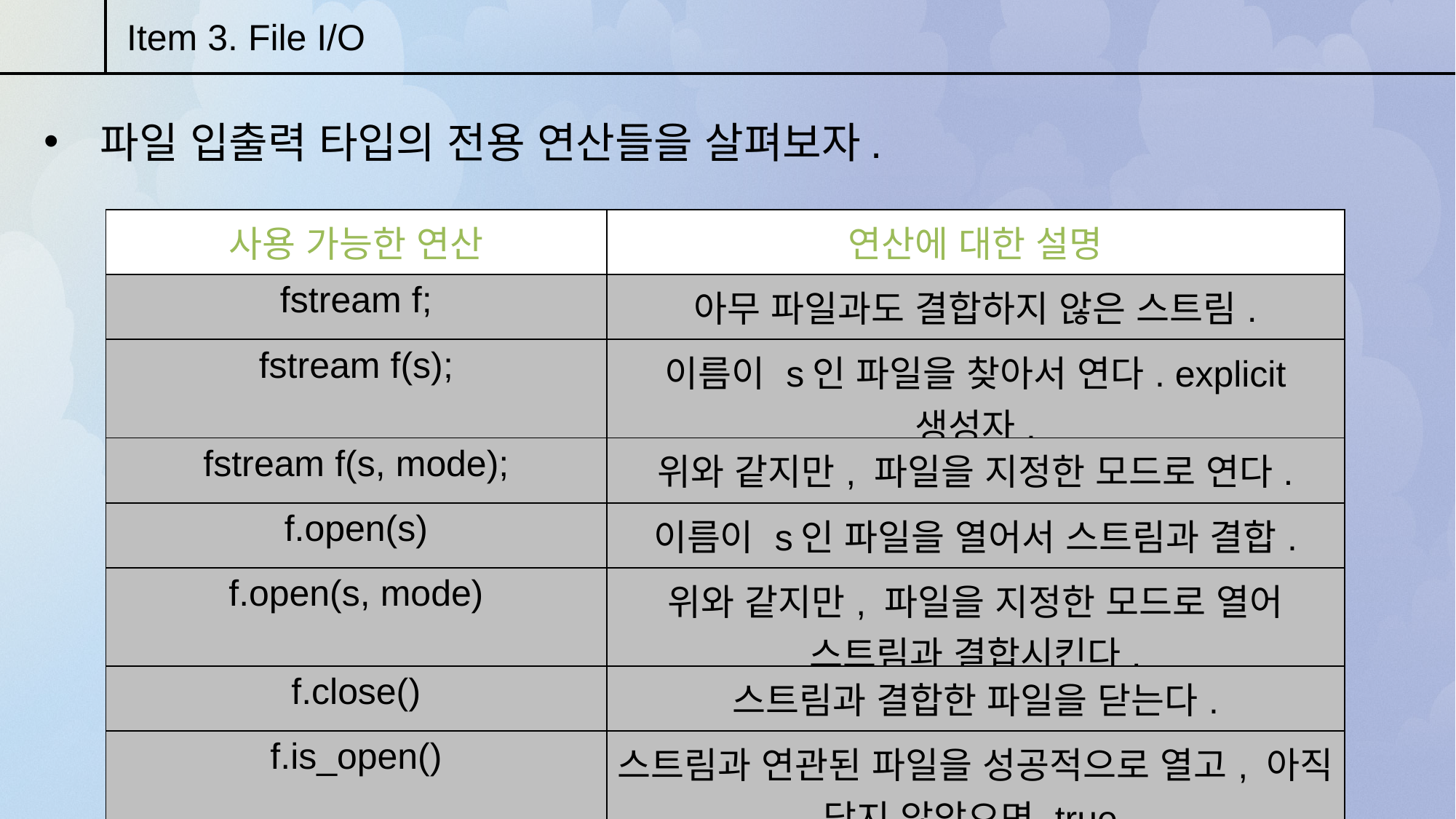

Item 3. File I/O
 파일 입출력 타입의 전용 연산들을 살펴보자.
| 사용 가능한 연산 | 연산에 대한 설명 |
| --- | --- |
| fstream f; | 아무 파일과도 결합하지 않은 스트림. |
| fstream f(s); | 이름이 s인 파일을 찾아서 연다. explicit 생성자. |
| fstream f(s, mode); | 위와 같지만, 파일을 지정한 모드로 연다. |
| f.open(s) | 이름이 s인 파일을 열어서 스트림과 결합. |
| f.open(s, mode) | 위와 같지만, 파일을 지정한 모드로 열어 스트림과 결합시킨다. |
| f.close() | 스트림과 결합한 파일을 닫는다. |
| f.is\_open() | 스트림과 연관된 파일을 성공적으로 열고, 아직 닫지 않았으면 true. |